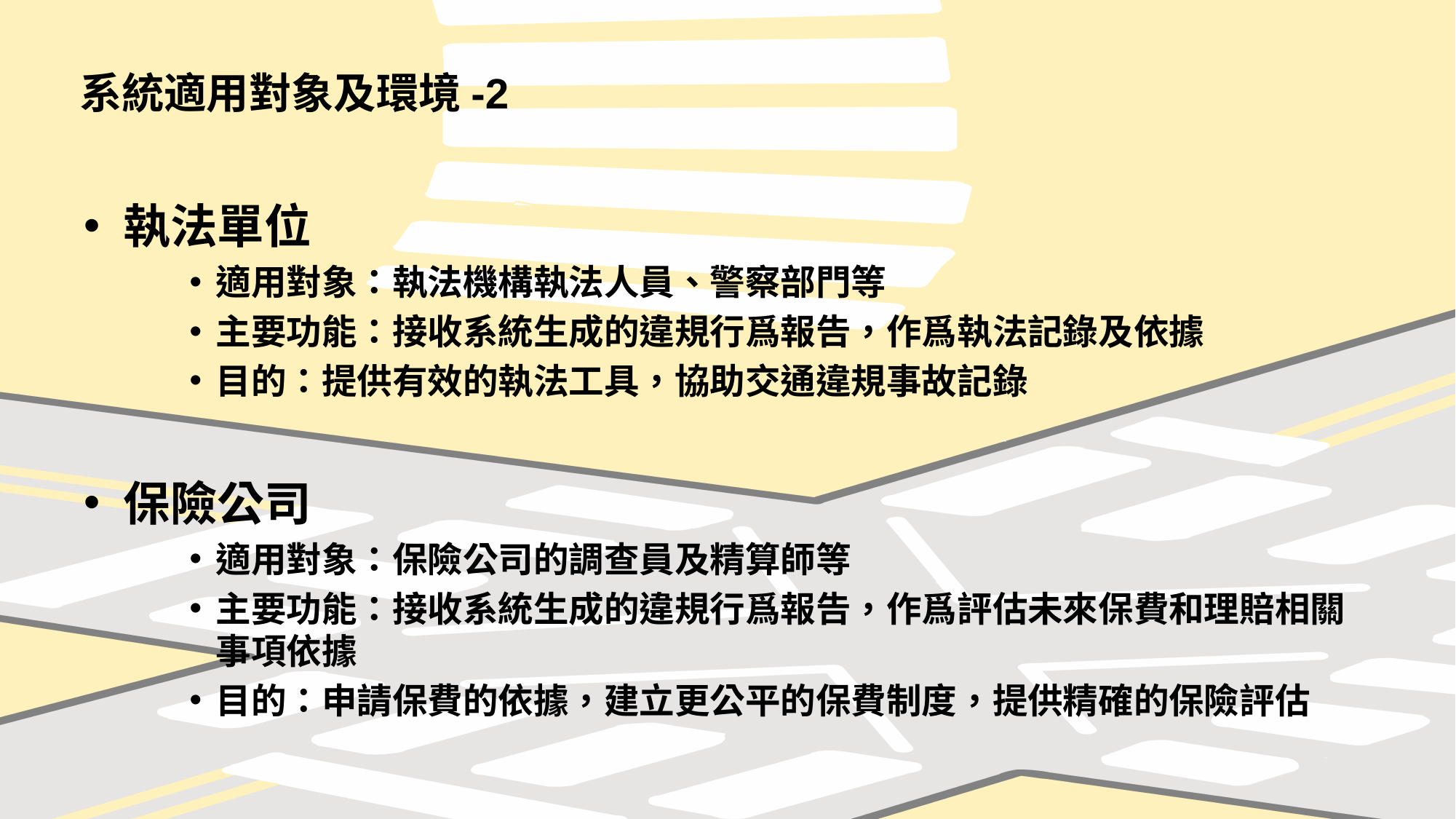

系統適用對象及環境-2
執法單位
適用對象：執法機構執法人員、警察部門等
主要功能：接收系統生成的違規行爲報告，作爲執法記錄及依據
目的：提供有效的執法工具，協助交通違規事故記錄

保險公司
適用對象：保險公司的調查員及精算師等
主要功能：接收系統生成的違規行爲報告，作爲評估未來保費和理賠相關事項依據
目的：申請保費的依據，建立更公平的保費制度，提供精確的保險評估